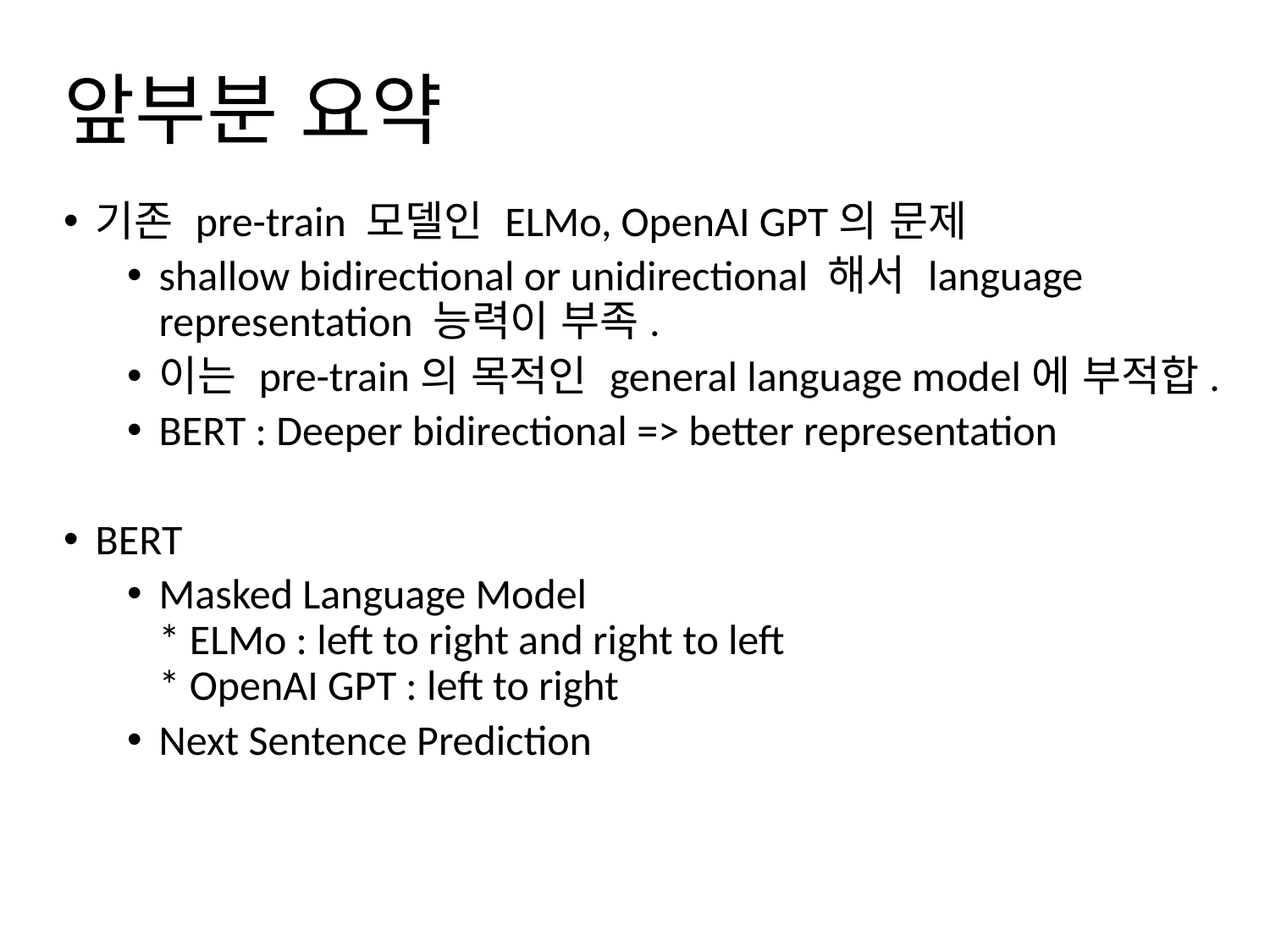

# 앞부분 요약
기존 pre-train 모델인 ELMo, OpenAI GPT의 문제
shallow bidirectional or unidirectional 해서 language representation 능력이 부족.
이는 pre-train의 목적인 general language model에 부적합.
BERT : Deeper bidirectional => better representation
BERT
Masked Language Model
* ELMo : left to right and right to left
* OpenAI GPT : left to right
Next Sentence Prediction